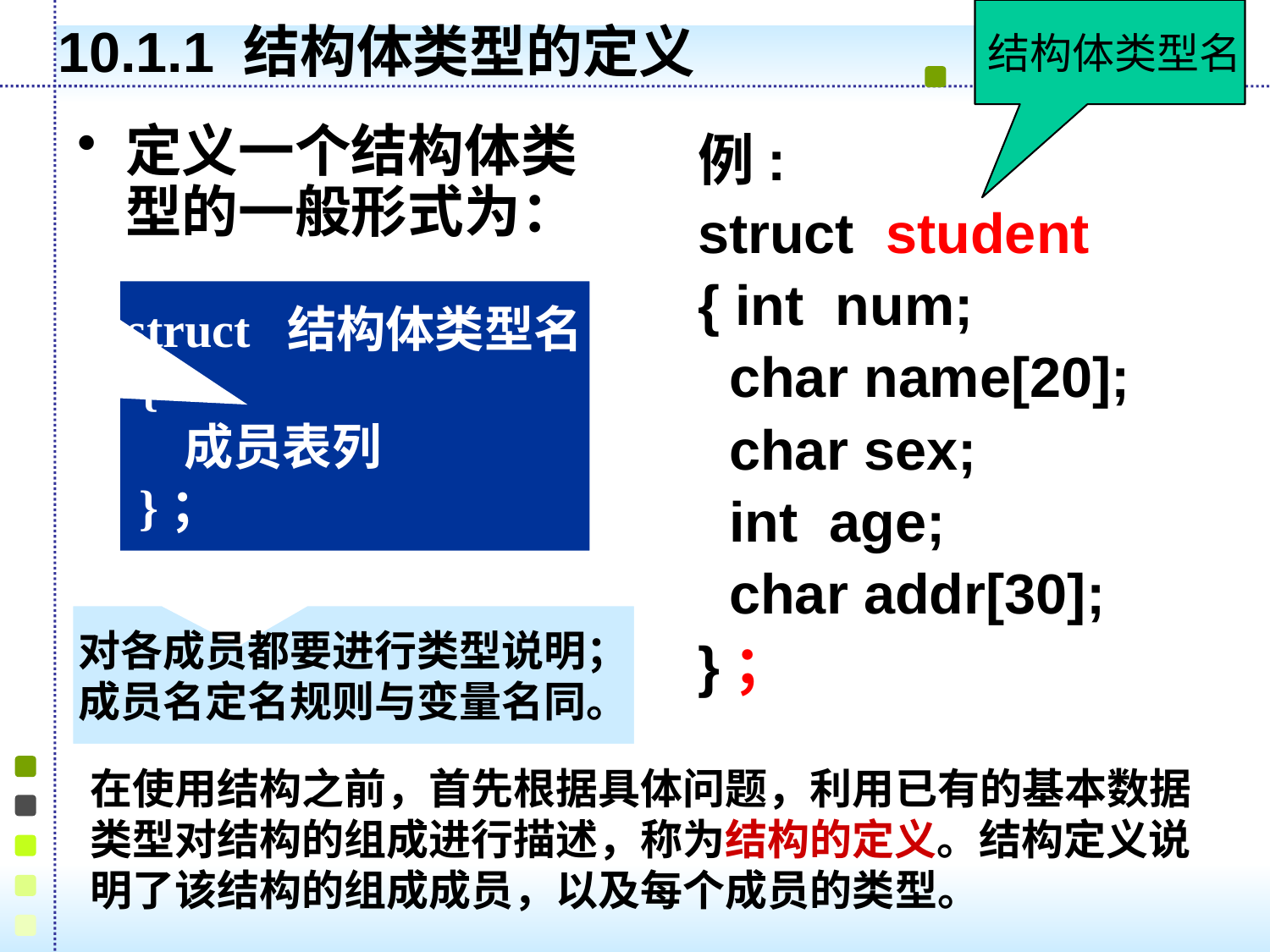

# 10.1.1 结构体类型的定义
结构体类型名
定义一个结构体类型的一般形式为：

例:
struct  student
{ int  num;
  char name[20];
  char sex;
  int  age;
  char addr[30];
}；
struct  结构体类型名
 {
    成员表列
 }；
对各成员都要进行类型说明；
成员名定名规则与变量名同。
在使用结构之前，首先根据具体问题，利用已有的基本数据类型对结构的组成进行描述，称为结构的定义。结构定义说明了该结构的组成成员，以及每个成员的类型。